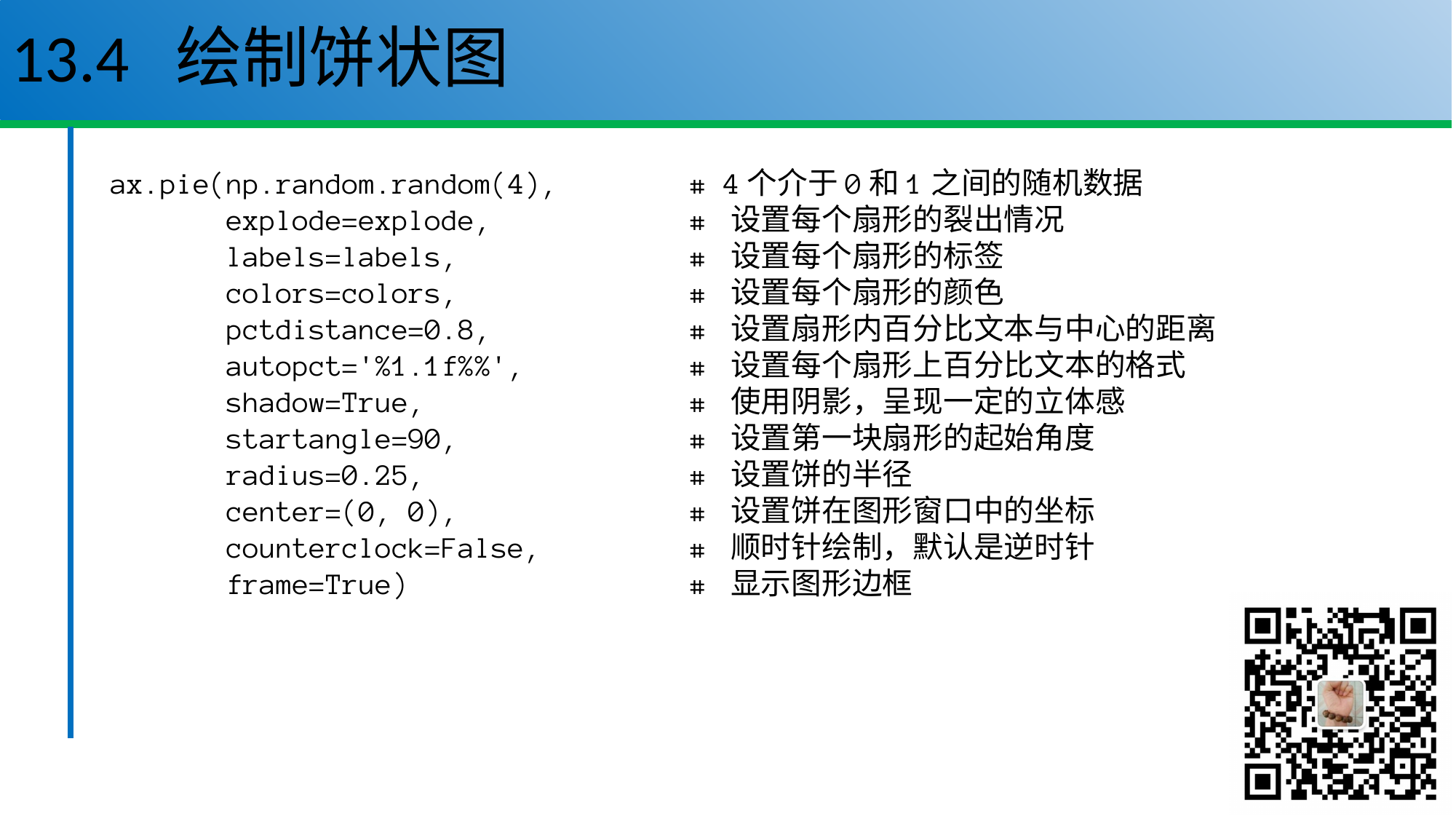

# 13.4  绘制饼状图
ax.pie(np.random.random(4),        # 4个介于0和1之间的随机数据
       explode=explode,            # 设置每个扇形的裂出情况
       labels=labels,              # 设置每个扇形的标签
       colors=colors,              # 设置每个扇形的颜色
       pctdistance=0.8,            # 设置扇形内百分比文本与中心的距离
       autopct='%1.1f%%',          # 设置每个扇形上百分比文本的格式
       shadow=True,                # 使用阴影，呈现一定的立体感
       startangle=90,              # 设置第一块扇形的起始角度
       radius=0.25,                # 设置饼的半径
       center=(0, 0),              # 设置饼在图形窗口中的坐标
       counterclock=False,         # 顺时针绘制，默认是逆时针
       frame=True)                 # 显示图形边框